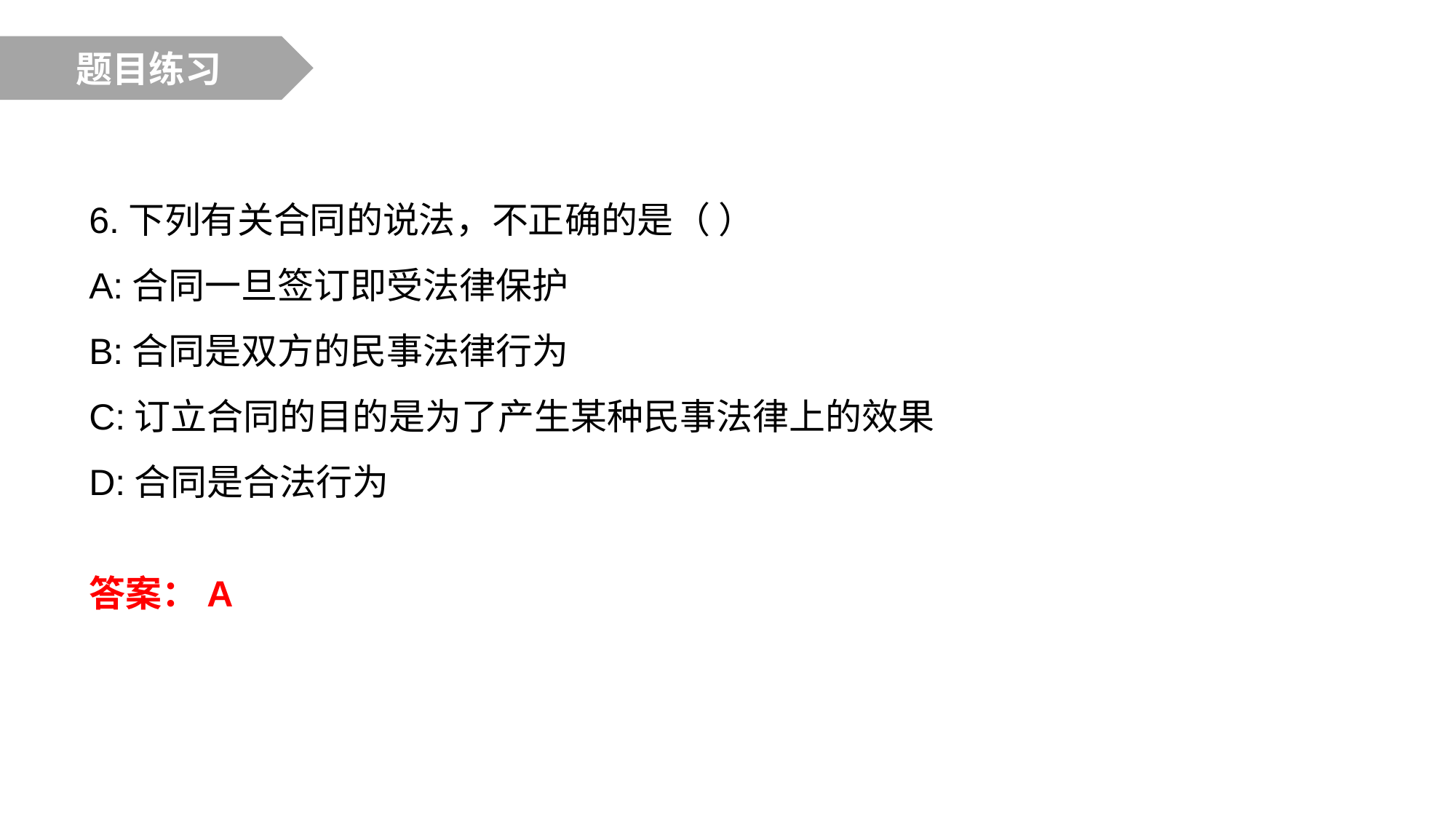

题目练习
6.下列有关合同的说法，不正确的是（ ）
A:合同一旦签订即受法律保护
B:合同是双方的民事法律行为
C:订立合同的目的是为了产生某种民事法律上的效果
D:合同是合法行为
答案：A